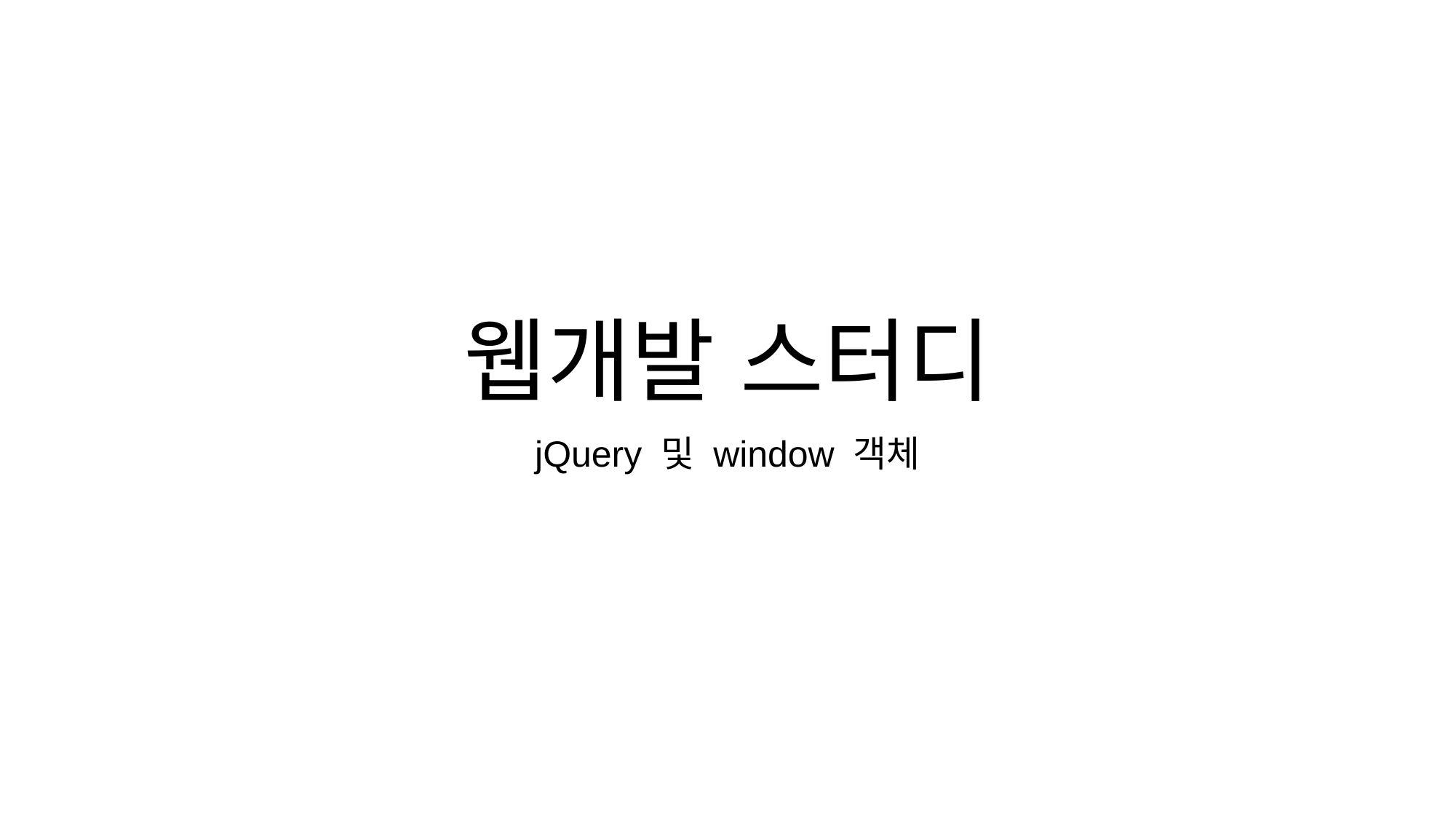

# 웹개발 스터디
jQuery 및 window 객체